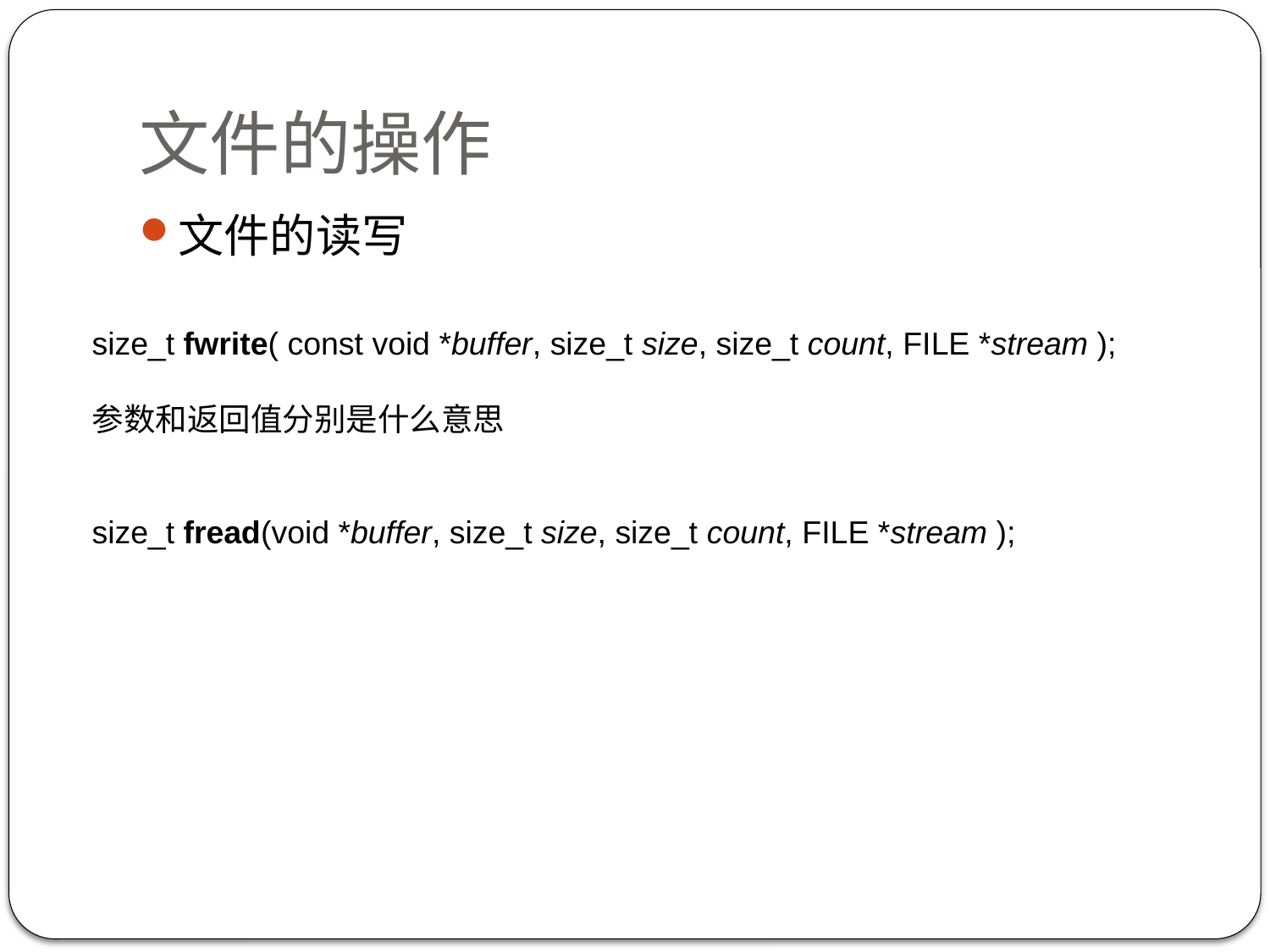

# 文件的操作
文件的读写

size_t fwrite( const void *buffer, size_t size, size_t count, FILE *stream );

参数和返回值分别是什么意思

size_t fread(void *buffer, size_t size, size_t count, FILE *stream );